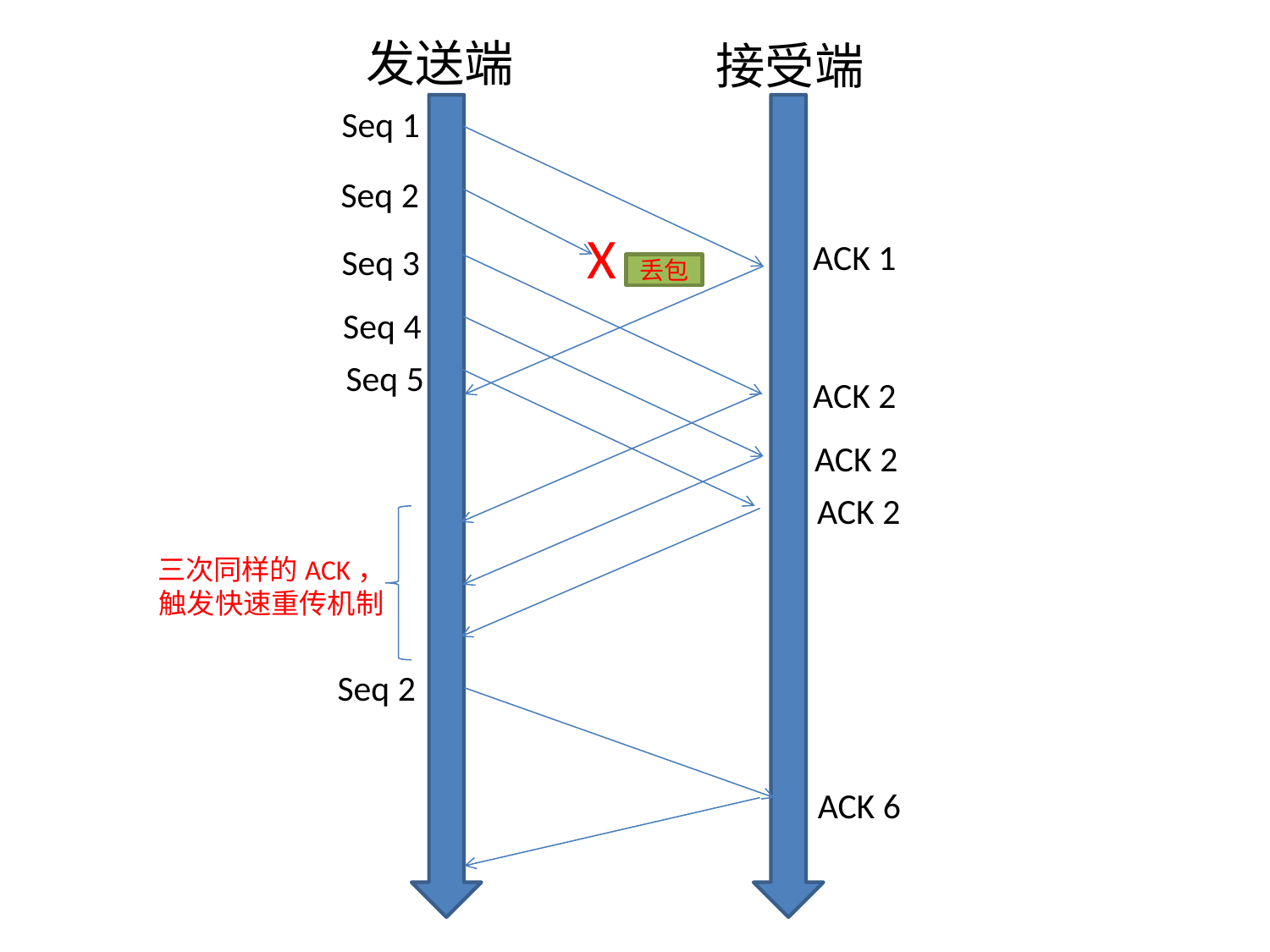

发送端
接受端

Seq 1
Seq 2
X
ACK 1
Seq 3
丢包
Seq 4
Seq 5
ACK 2
ACK 2
ACK 2

三次同样的ACK，
触发快速重传机制
Seq 2
ACK 6